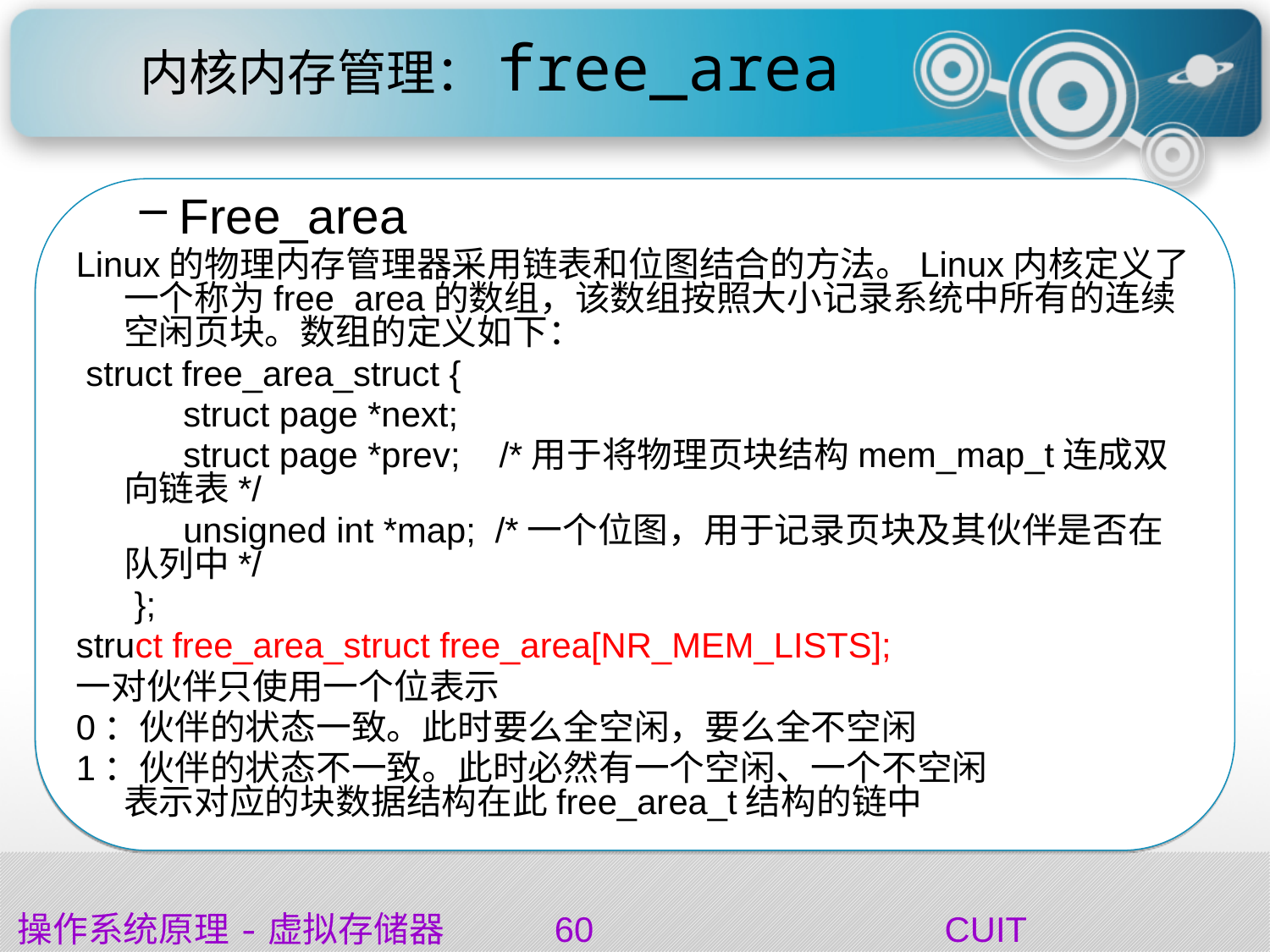

# 内核内存管理：free_area
Free_area
Linux的物理内存管理器采用链表和位图结合的方法。Linux内核定义了一个称为free_area的数组，该数组按照大小记录系统中所有的连续空闲页块。数组的定义如下：
 struct free_area_struct {
           struct page *next;
           struct page *prev;    /*用于将物理页块结构mem_map_t连成双向链表*/
           unsigned int *map;  /*一个位图，用于记录页块及其伙伴是否在队列中*/
      };
struct free_area_struct free_area[NR_MEM_LISTS];
一对伙伴只使用一个位表示
0：伙伴的状态一致。此时要么全空闲，要么全不空闲
1：伙伴的状态不一致。此时必然有一个空闲、一个不空闲
表示对应的块数据结构在此free_area_t结构的链中